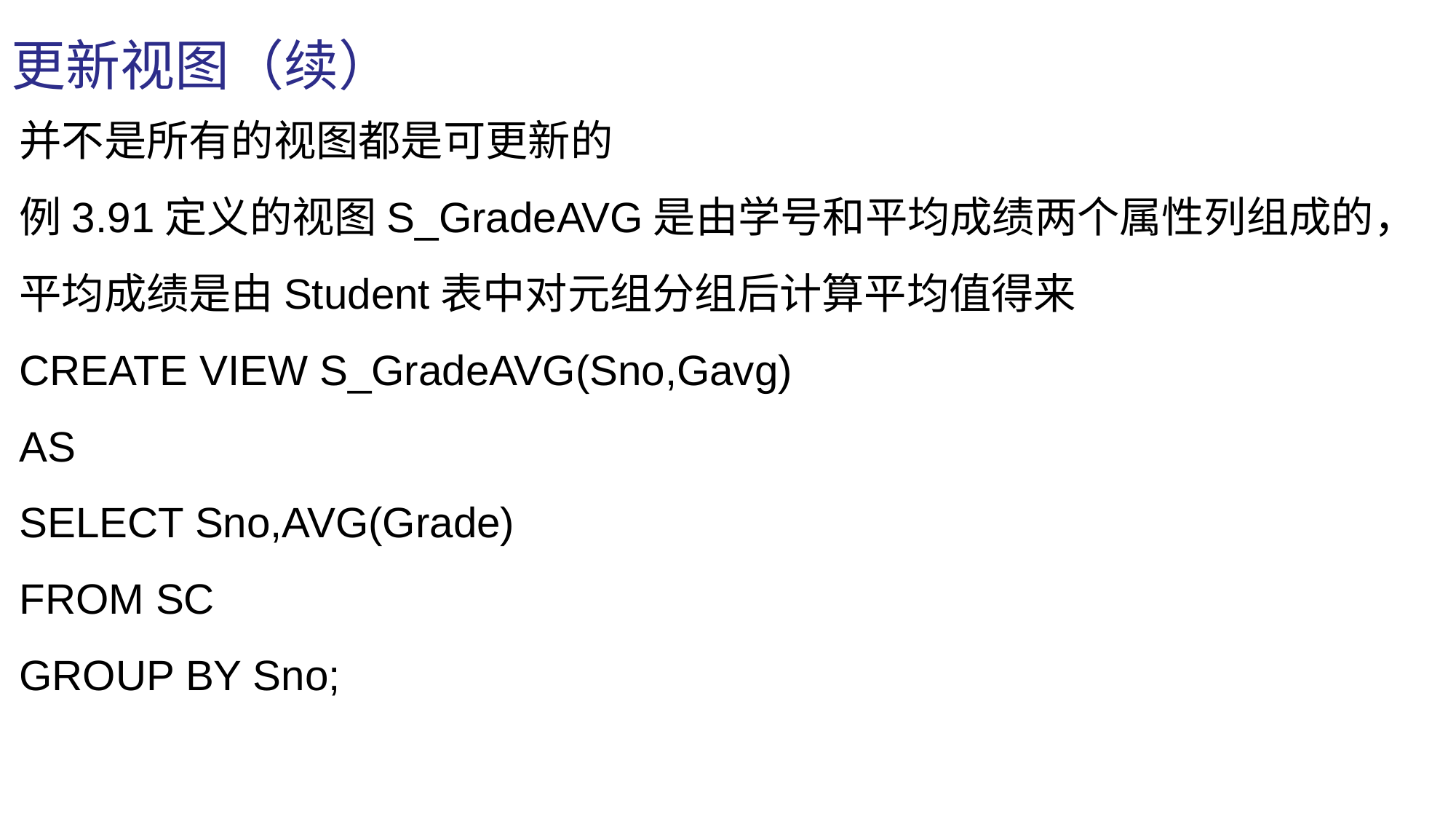

更新视图（续）
并不是所有的视图都是可更新的
例3.91定义的视图S_GradeAVG是由学号和平均成绩两个属性列组成的，平均成绩是由Student表中对元组分组后计算平均值得来
CREATE VIEW S_GradeAVG(Sno,Gavg)
AS
SELECT Sno,AVG(Grade)
FROM SC
GROUP BY Sno;